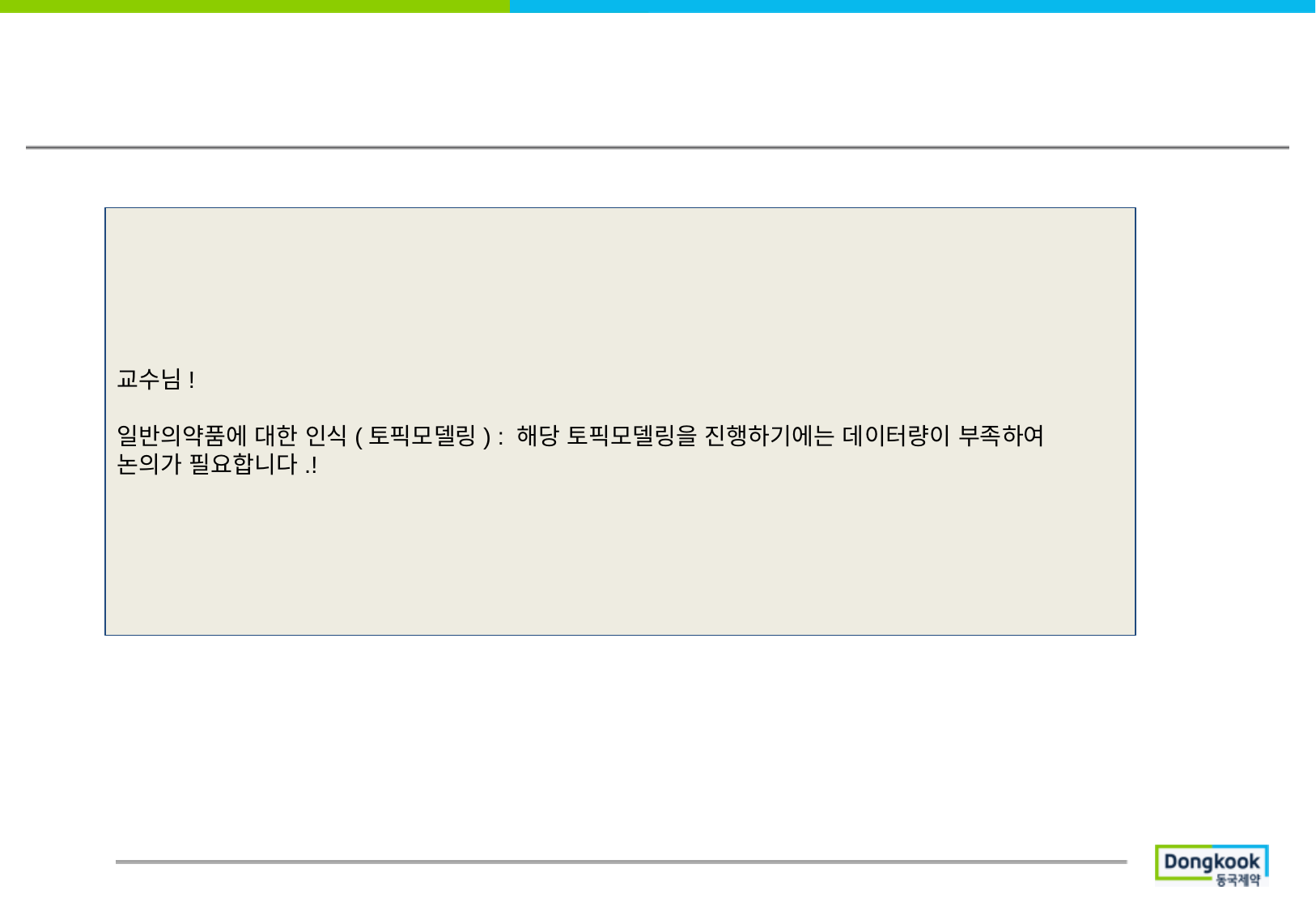

교수님!

일반의약품에 대한 인식(토픽모델링) : 해당 토픽모델링을 진행하기에는 데이터량이 부족하여
논의가 필요합니다.!